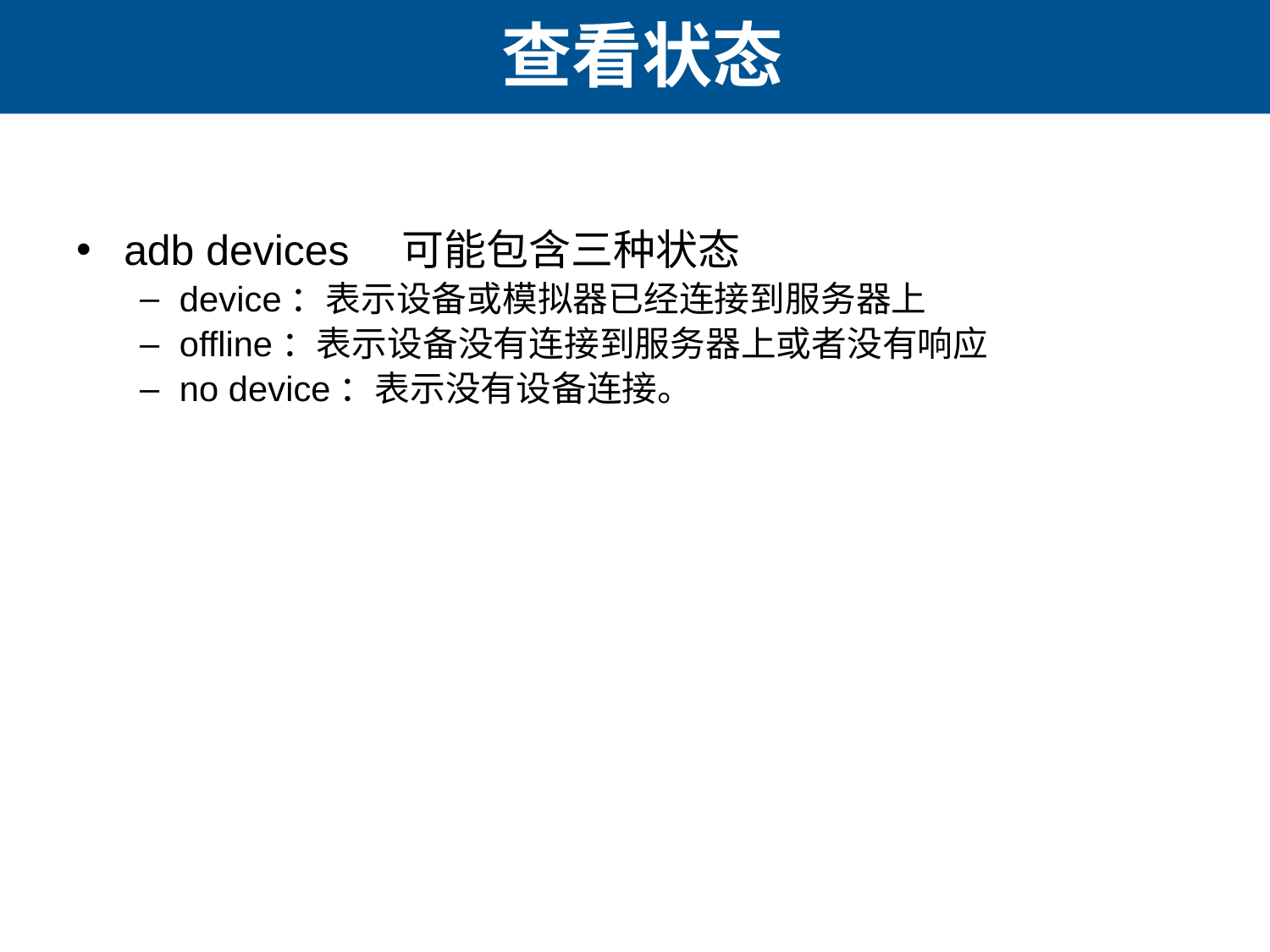

# 查看状态
adb devices　可能包含三种状态
device：表示设备或模拟器已经连接到服务器上
offline：表示设备没有连接到服务器上或者没有响应
no device：表示没有设备连接。